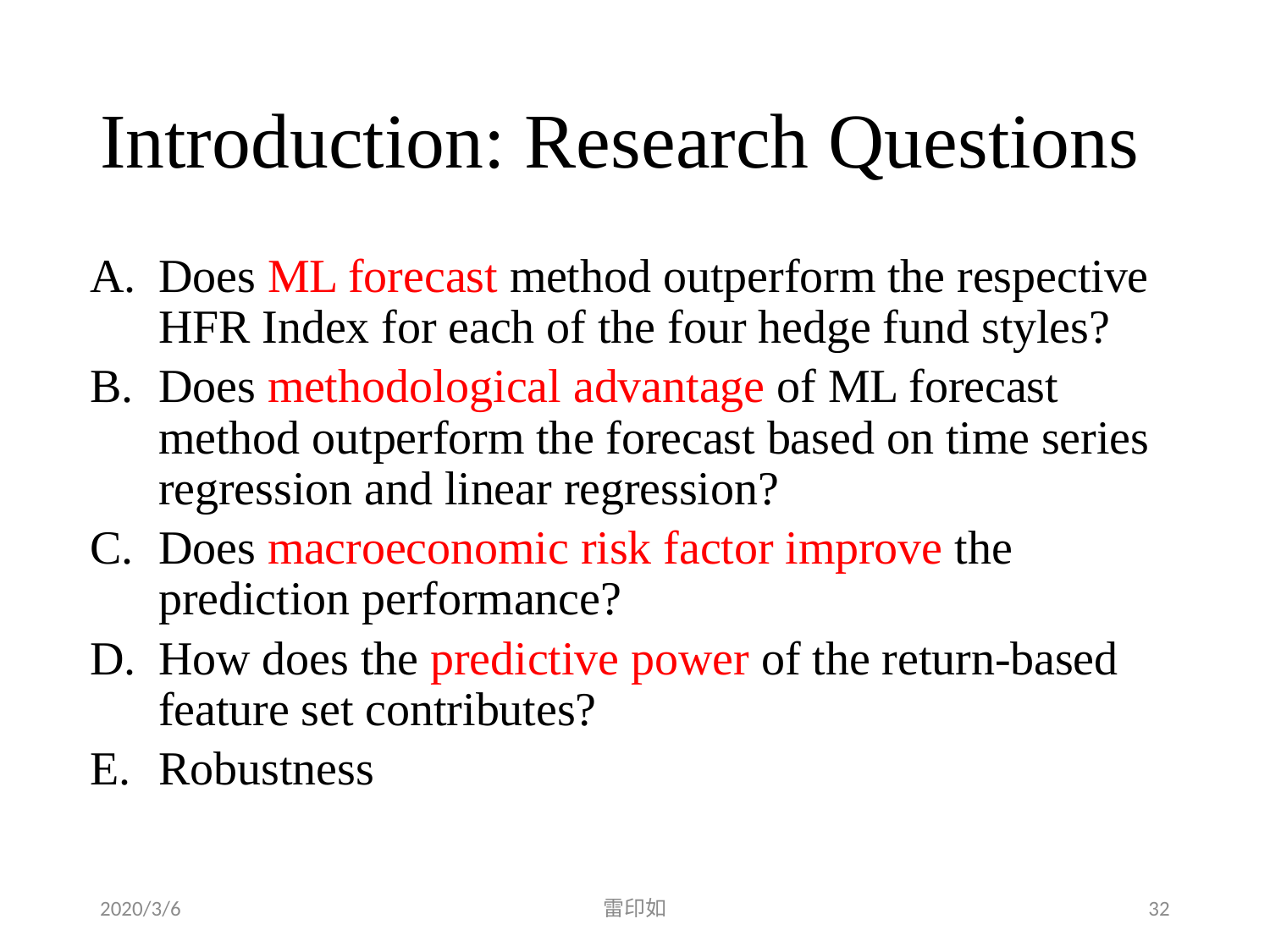

# Introduction: Research Questions
Does ML forecast method outperform the respective HFR Index for each of the four hedge fund styles?
Does methodological advantage of ML forecast method outperform the forecast based on time series regression and linear regression?
Does macroeconomic risk factor improve the prediction performance?
How does the predictive power of the return-based feature set contributes?
Robustness

2020/3/6
雷印如
32